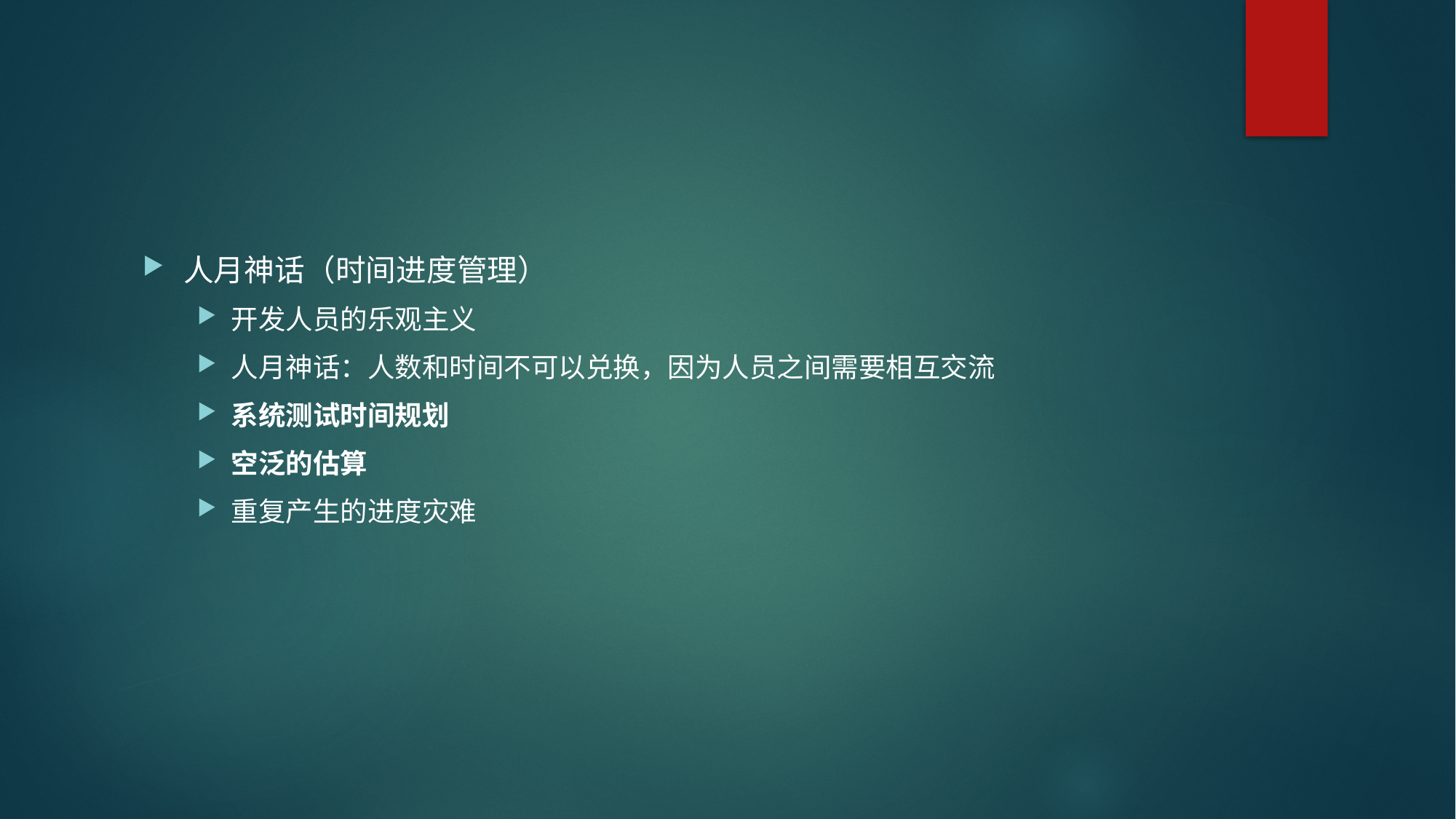

#
人月神话（时间进度管理）
开发人员的乐观主义
人月神话：人数和时间不可以兑换，因为人员之间需要相互交流
系统测试时间规划
空泛的估算
重复产生的进度灾难